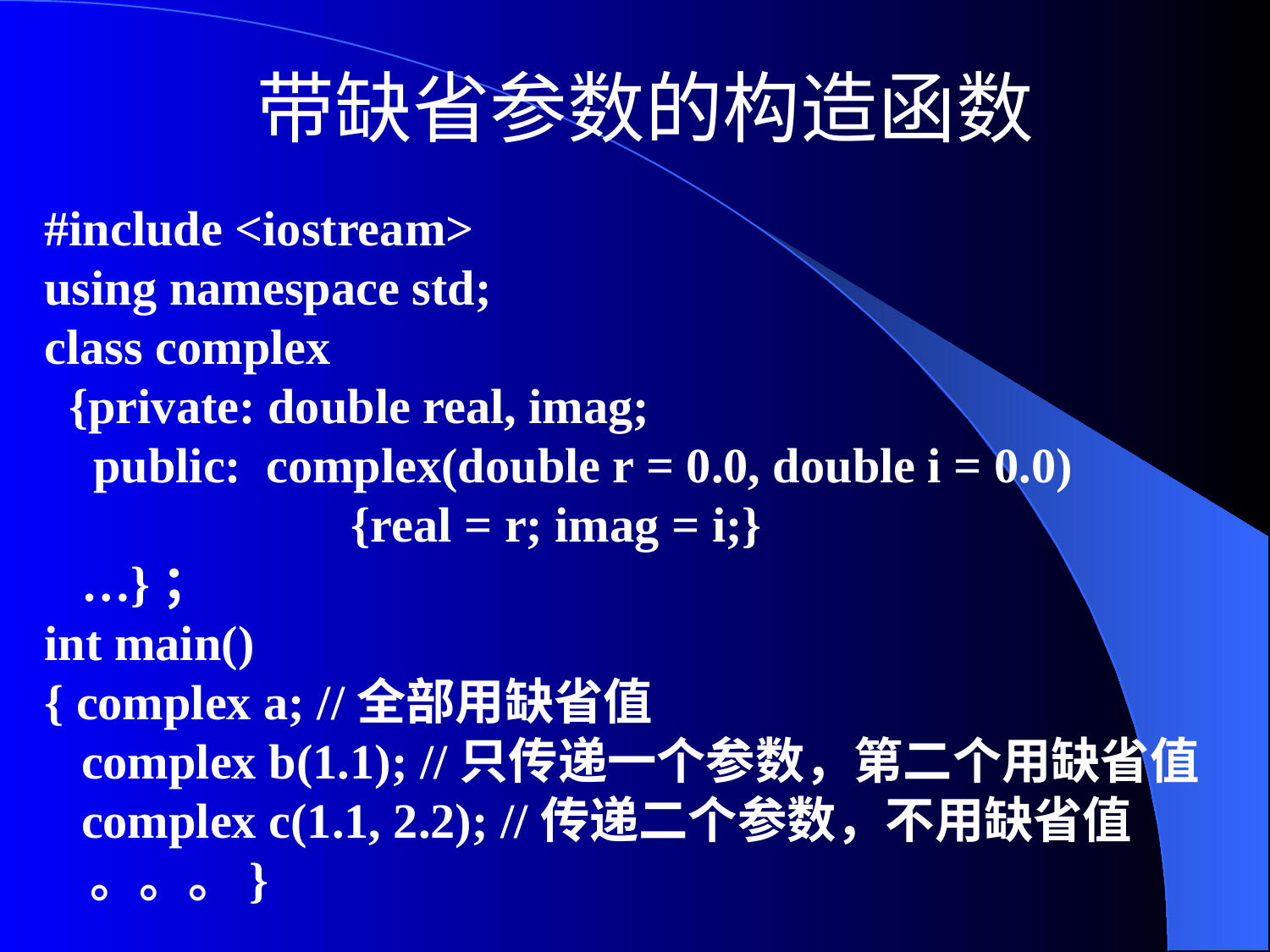

# 带缺省参数的构造函数
#include <iostream>
using namespace std;
class complex
  {private: double real, imag;
    public:  complex(double r = 0.0, double i = 0.0)
                         {real = r; imag = i;}
   …}；
int main()
{ complex a; //全部用缺省值
   complex b(1.1); //只传递一个参数，第二个用缺省值
   complex c(1.1, 2.2); //传递二个参数，不用缺省值
   。。。}